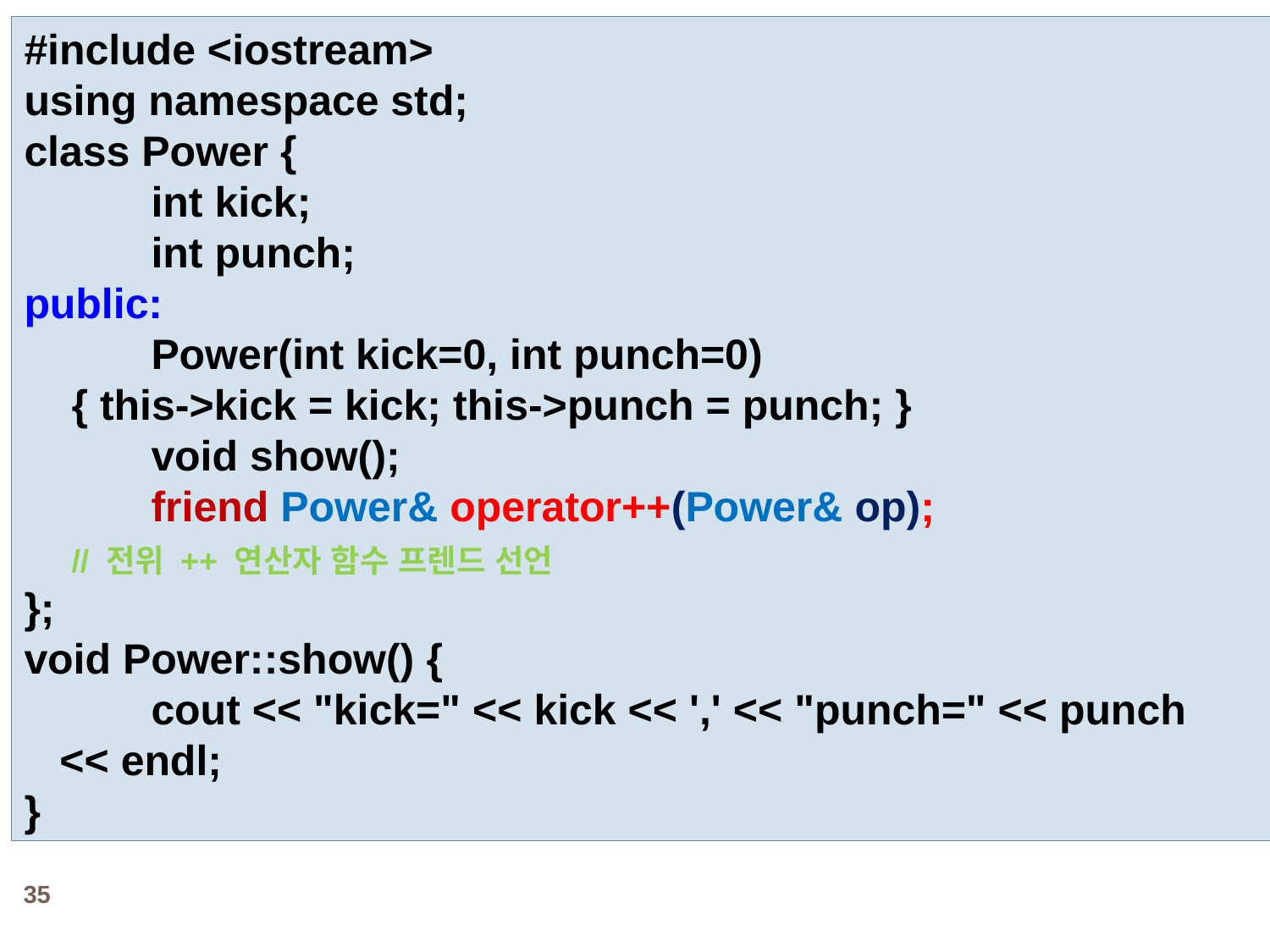

#include <iostream>
using namespace std;
class Power {
	int kick;
	int punch;
public:
	Power(int kick=0, int punch=0)
    { this->kick = kick; this->punch = punch; }
	void show();
	friend Power& operator++(Power& op);
    // 전위 ++ 연산자 함수 프렌드 선언
};
void Power::show() {
	cout << "kick=" << kick << ',' << "punch=" << punch
   << endl;
}
예제 7-13 ++연산자를 프렌드로 작성한 예
35